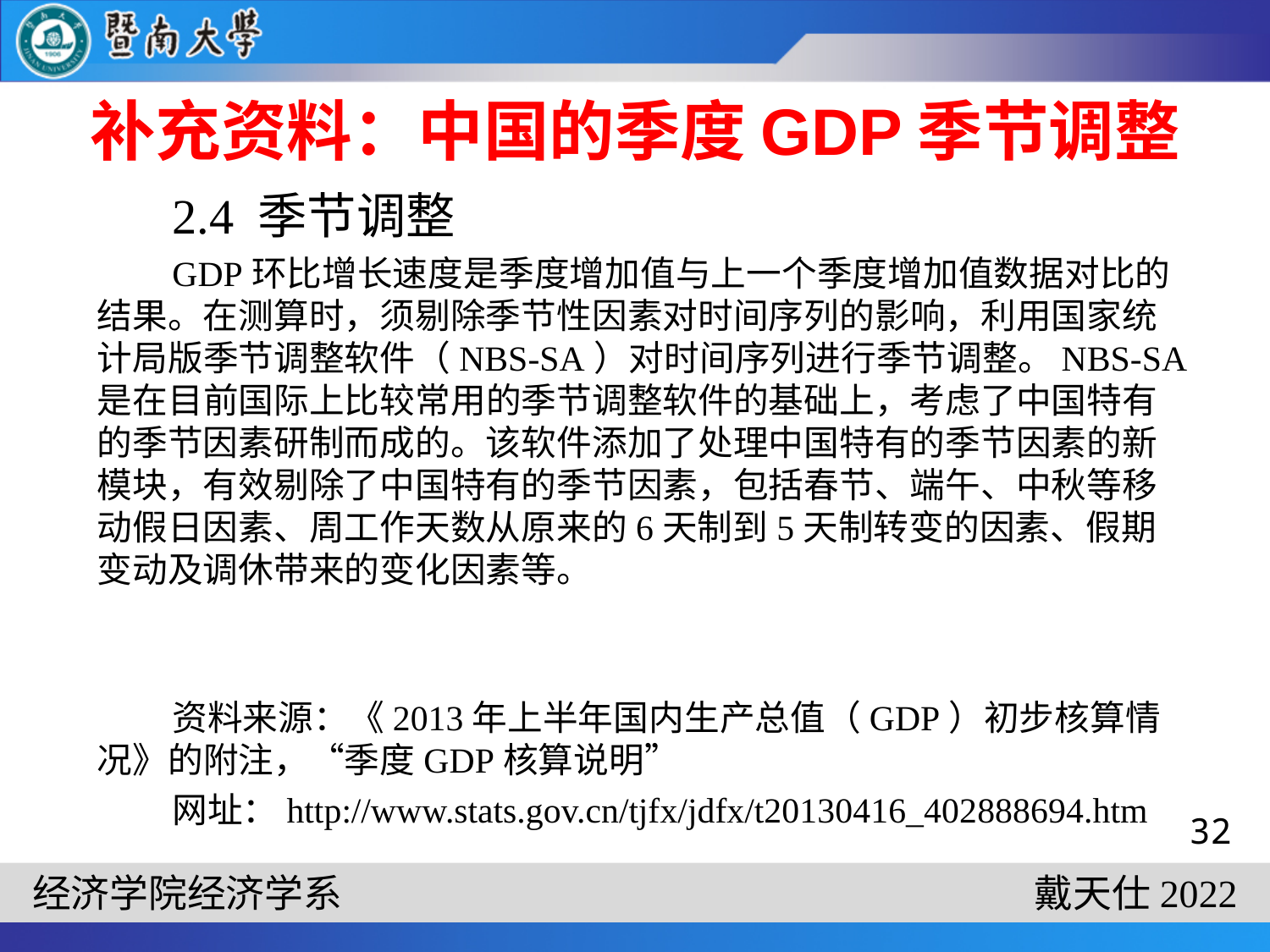

# 补充资料：中国的季度GDP季节调整
2.4 季节调整
GDP环比增长速度是季度增加值与上一个季度增加值数据对比的结果。在测算时，须剔除季节性因素对时间序列的影响，利用国家统计局版季节调整软件（NBS-SA）对时间序列进行季节调整。NBS-SA是在目前国际上比较常用的季节调整软件的基础上，考虑了中国特有的季节因素研制而成的。该软件添加了处理中国特有的季节因素的新模块，有效剔除了中国特有的季节因素，包括春节、端午、中秋等移动假日因素、周工作天数从原来的6天制到5天制转变的因素、假期变动及调休带来的变化因素等。

资料来源：《2013年上半年国内生产总值（GDP）初步核算情况》的附注，“季度GDP核算说明”
网址：http://www.stats.gov.cn/tjfx/jdfx/t20130416_402888694.htm
32